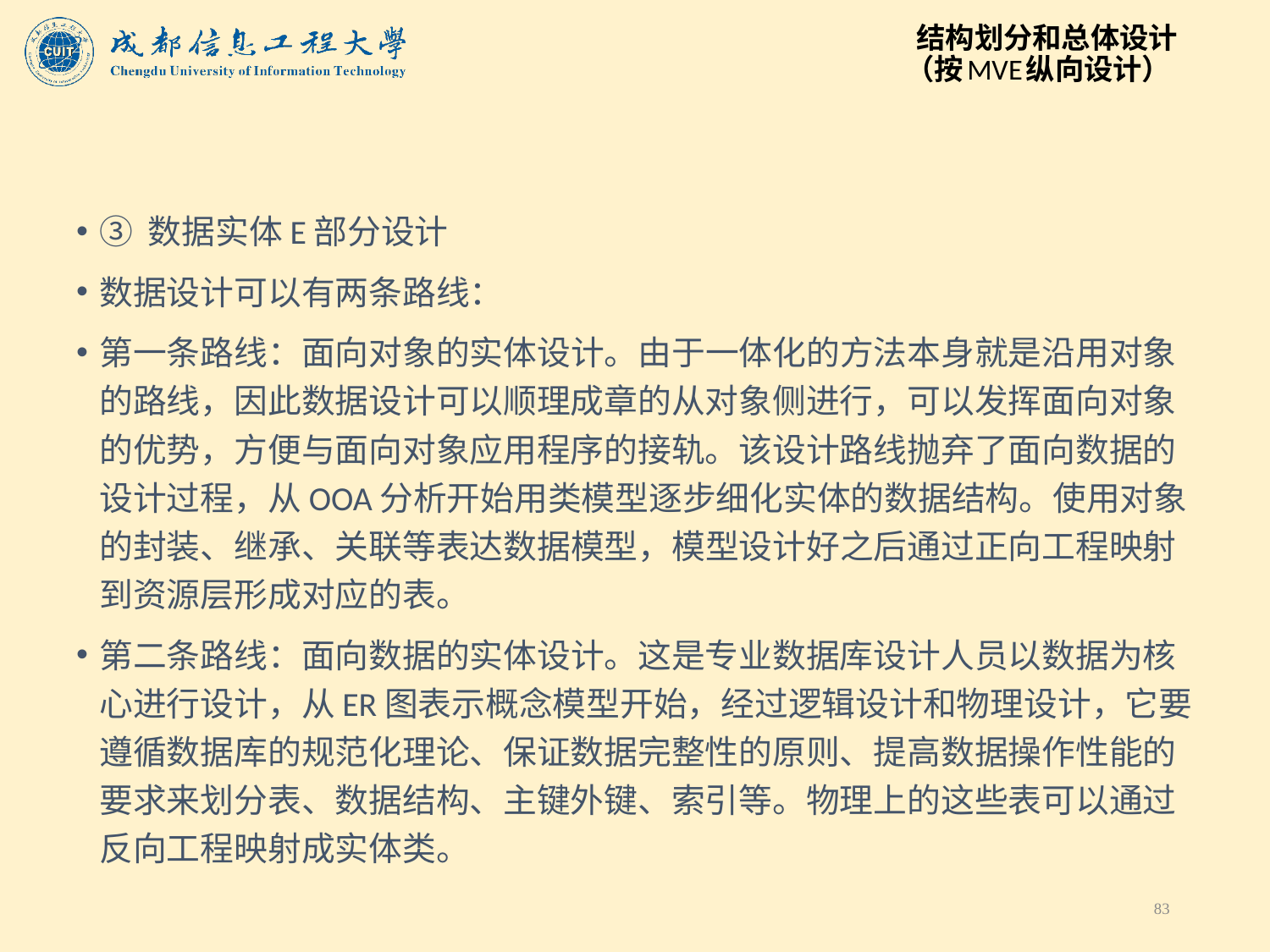

# 结构划分和总体设计 （按MVE纵向设计）
③ 数据实体E部分设计
数据设计可以有两条路线：
第一条路线：面向对象的实体设计。由于一体化的方法本身就是沿用对象的路线，因此数据设计可以顺理成章的从对象侧进行，可以发挥面向对象的优势，方便与面向对象应用程序的接轨。该设计路线抛弃了面向数据的设计过程，从OOA分析开始用类模型逐步细化实体的数据结构。使用对象的封装、继承、关联等表达数据模型，模型设计好之后通过正向工程映射到资源层形成对应的表。
第二条路线：面向数据的实体设计。这是专业数据库设计人员以数据为核心进行设计，从ER图表示概念模型开始，经过逻辑设计和物理设计，它要遵循数据库的规范化理论、保证数据完整性的原则、提高数据操作性能的要求来划分表、数据结构、主键外键、索引等。物理上的这些表可以通过反向工程映射成实体类。
83